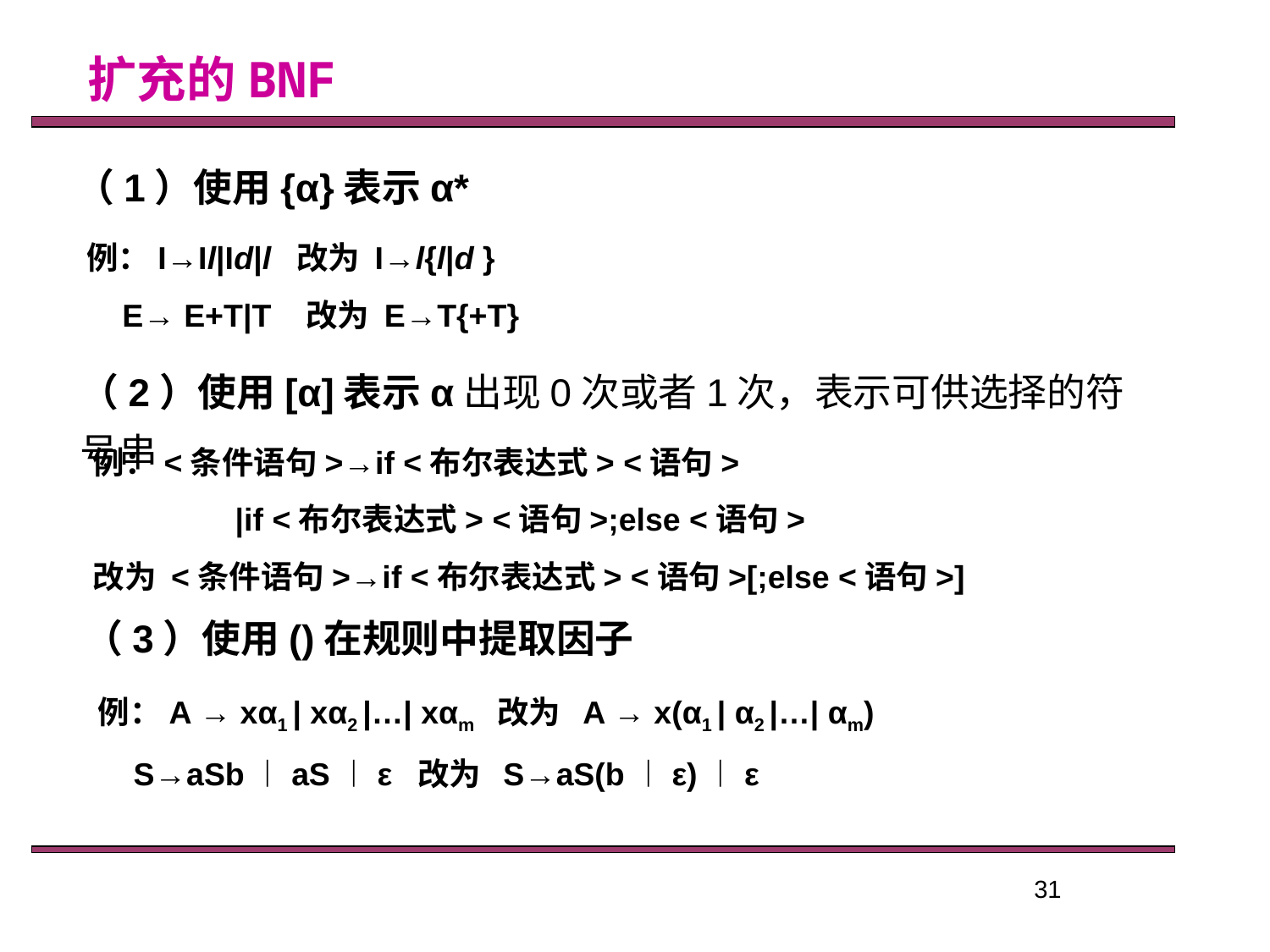

扩充的BNF
（1）使用{α}表示α*
例：I→Il|Id|l  改为 I→l{l|d }
    E→ E+T|T   改为 E→T{+T}
（2）使用[α]表示α出现0次或者1次，表示可供选择的符号串
例：<条件语句>→if <布尔表达式> <语句>
                |if <布尔表达式> <语句>;else <语句>
改为 <条件语句>→if <布尔表达式> <语句>[;else <语句>]
（3）使用()在规则中提取因子
例：A → xα1 | xα2 |…| xαm   改为  A → x(α1 | α2 |…| αm)
    S→aSb︱aS︱ε  改为  S→aS(b︱ε)︱ε
31